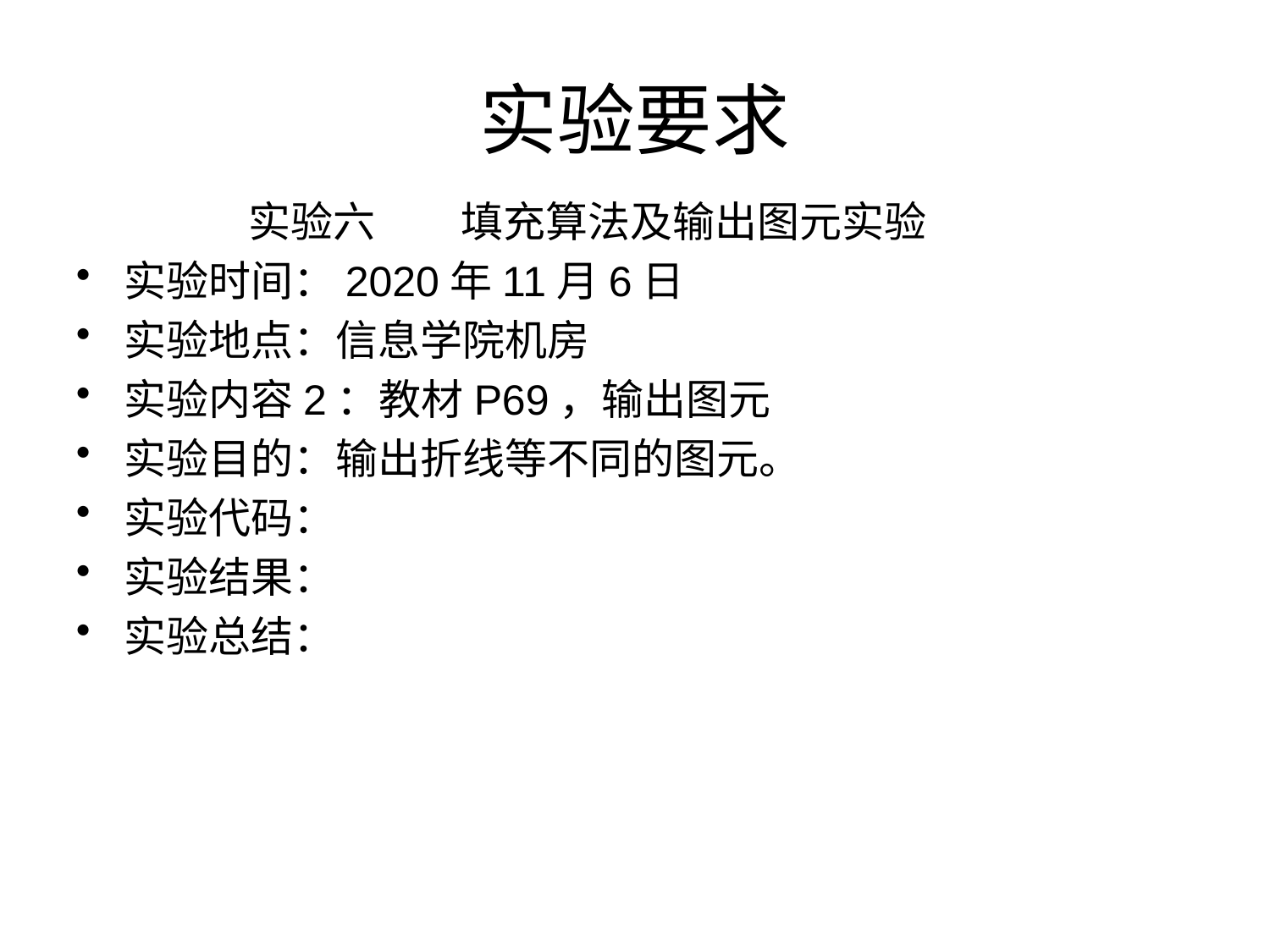

# 实验要求
                 实验六         填充算法及输出图元实验
实验时间：2020年11月6日
实验地点：信息学院机房
实验内容2：教材P69，输出图元
实验目的：输出折线等不同的图元。
实验代码：
实验结果：
实验总结：